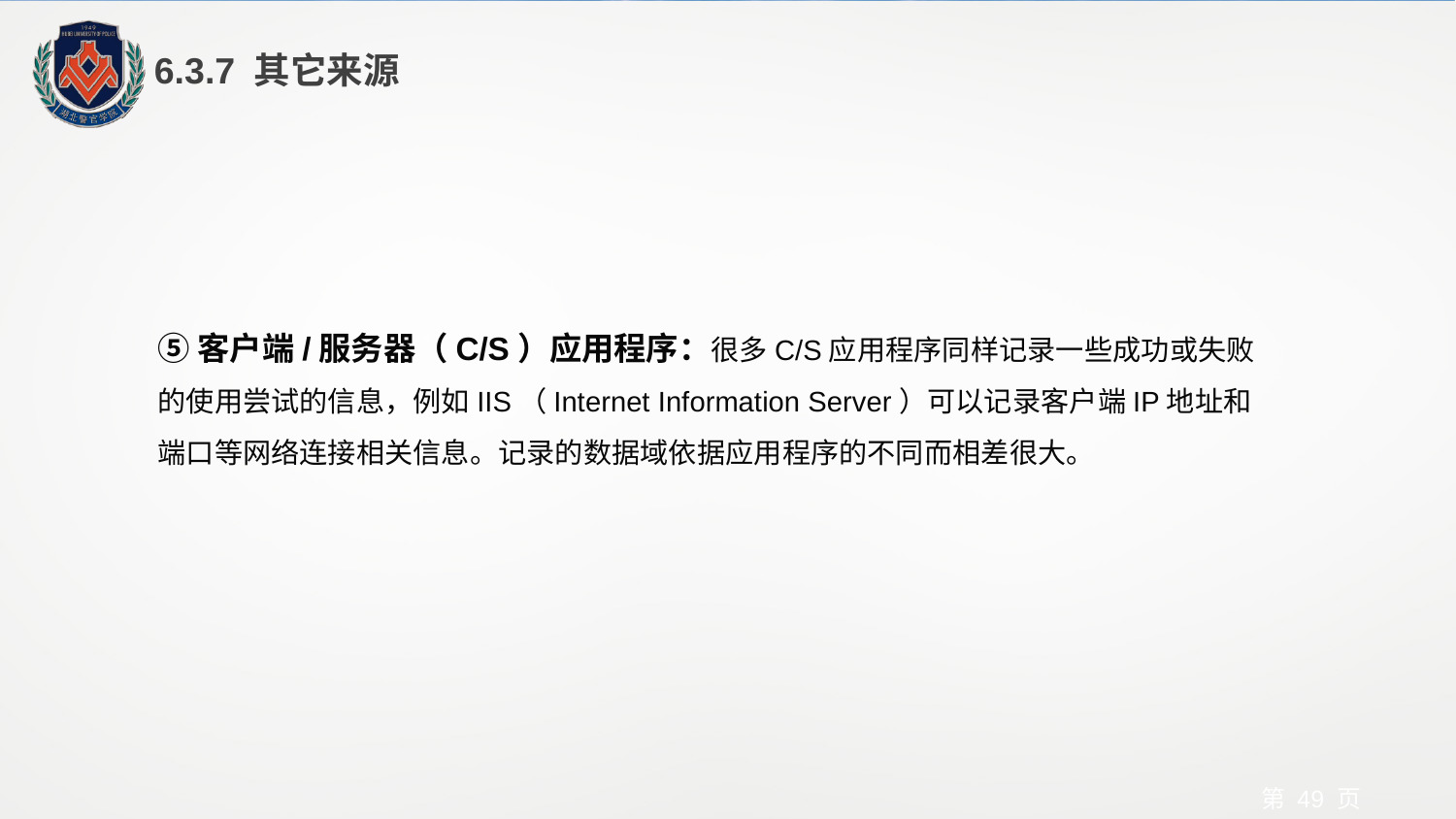

6.3.7 其它来源
⑤客户端/服务器（C/S）应用程序：很多C/S应用程序同样记录一些成功或失败的使用尝试的信息，例如IIS（Internet Information Server）可以记录客户端IP地址和端口等网络连接相关信息。记录的数据域依据应用程序的不同而相差很大。